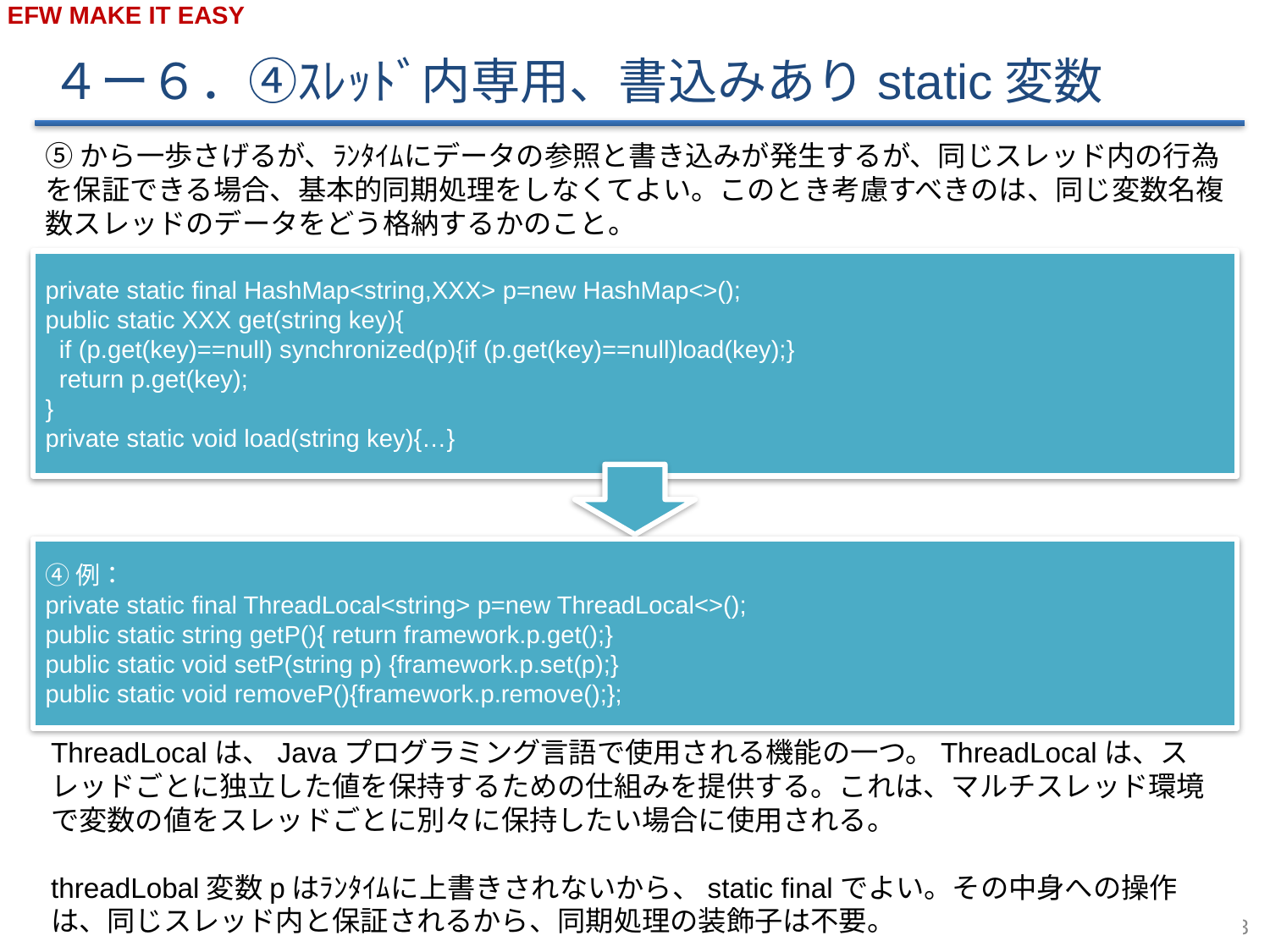

４ー６．④ｽﾚｯﾄﾞ内専用、書込みありstatic変数
⑤から一歩さげるが、ﾗﾝﾀｲﾑにデータの参照と書き込みが発生するが、同じスレッド内の行為を保証できる場合、基本的同期処理をしなくてよい。このとき考慮すべきのは、同じ変数名複数スレッドのデータをどう格納するかのこと。
private static final HashMap<string,XXX> p=new HashMap<>();
public static XXX get(string key){
  if (p.get(key)==null) synchronized(p){if (p.get(key)==null)load(key);}
  return p.get(key);
}
private static void load(string key){…}

④例：
private static final ThreadLocal<string> p=new ThreadLocal<>();
public static string getP(){ return framework.p.get();}
public static void setP(string p) {framework.p.set(p);}
public static void removeP(){framework.p.remove();};
ThreadLocalは、Javaプログラミング言語で使用される機能の一つ。ThreadLocalは、スレッドごとに独立した値を保持するための仕組みを提供する。これは、マルチスレッド環境で変数の値をスレッドごとに別々に保持したい場合に使用される。

threadLobal変数pはﾗﾝﾀｲﾑに上書きされないから、static finalでよい。その中身への操作は、同じスレッド内と保証されるから、同期処理の装飾子は不要。
23